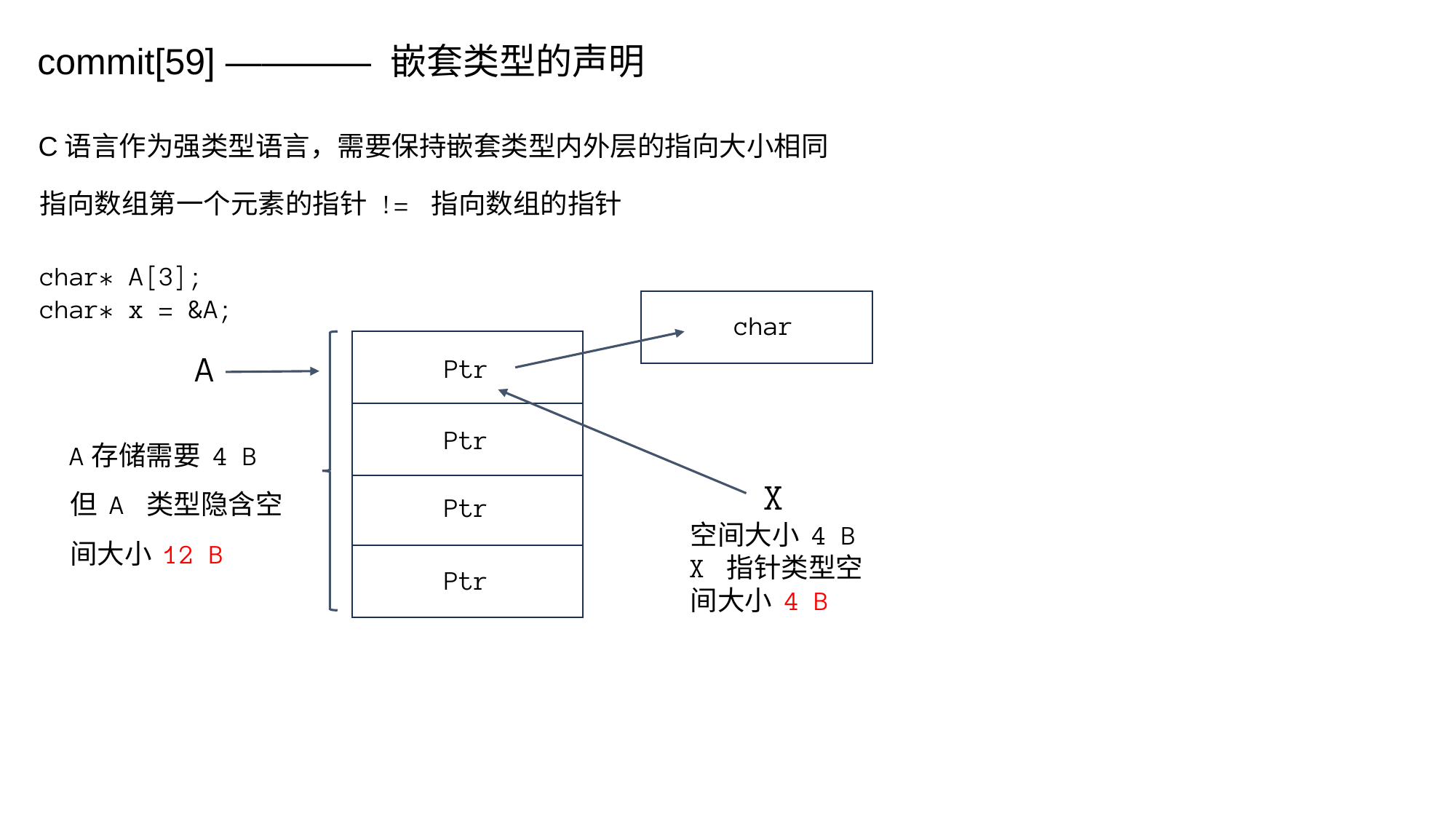

commit[59] ———— 嵌套类型的声明
C语言作为强类型语言，需要保持嵌套类型内外层的指向大小相同
指向数组第一个元素的指针 != 指向数组的指针
char* A[3];
char* x = &A;

char

A
Ptr

A存储需要 4 B
但 A 类型隐含空间大小 12 B
Ptr
     X
空间大小 4 B
X 指针类型空间大小 4 B

Ptr

Ptr